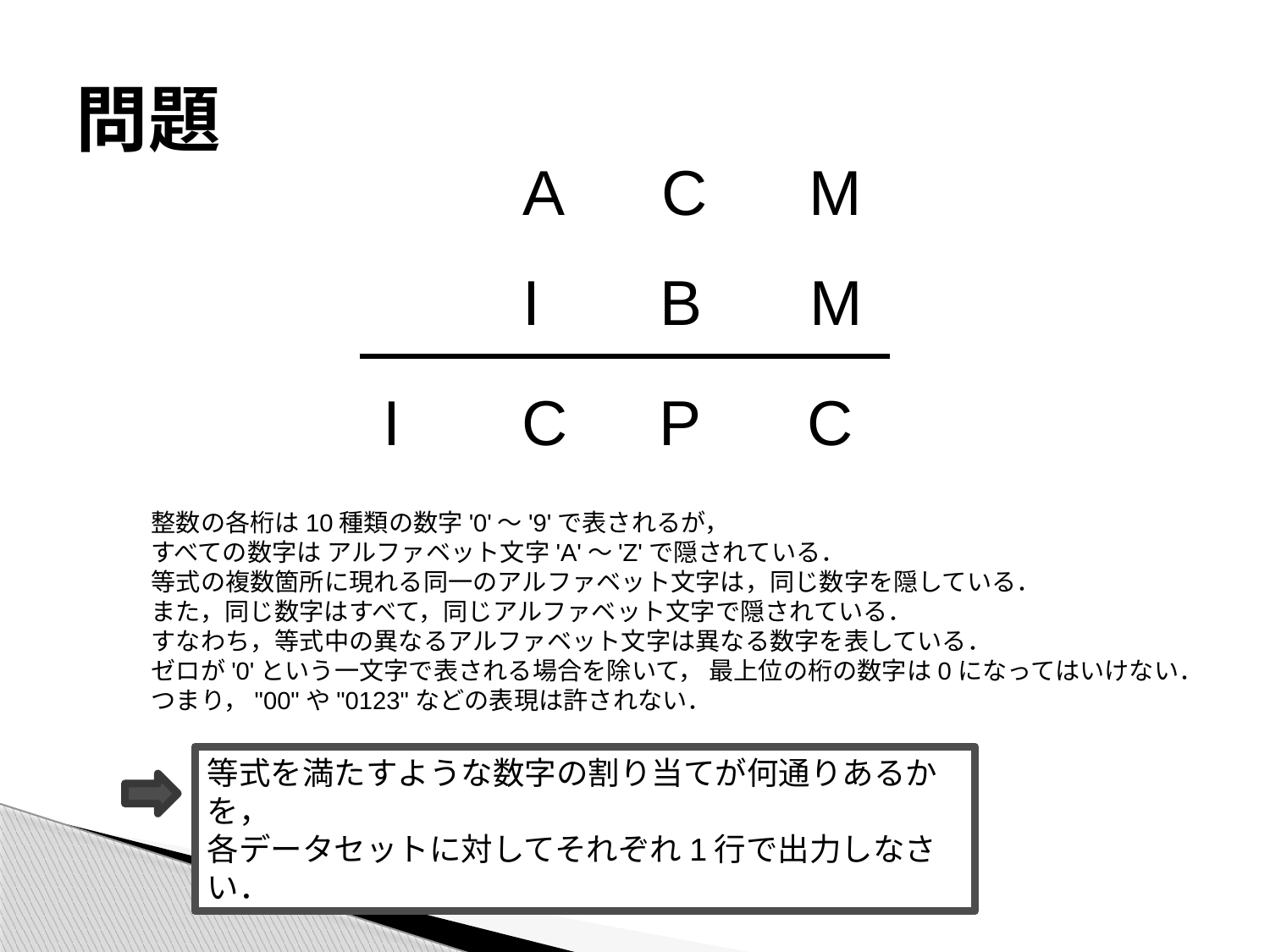

# 問題
A
C
M
I
B
M
I
C
P
C
整数の各桁は10種類の数字'0'～'9'で表されるが，
すべての数字は アルファベット文字'A'～'Z'で隠されている．
等式の複数箇所に現れる同一のアルファベット文字は，同じ数字を隠している．
また，同じ数字はすべて，同じアルファベット文字で隠されている．
すなわち，等式中の異なるアルファベット文字は異なる数字を表している．
ゼロが'0'という一文字で表される場合を除いて， 最上位の桁の数字は0になってはいけない．
つまり，"00"や"0123"などの表現は許されない．
等式を満たすような数字の割り当てが何通りあるかを，
各データセットに対してそれぞれ1行で出力しなさい．